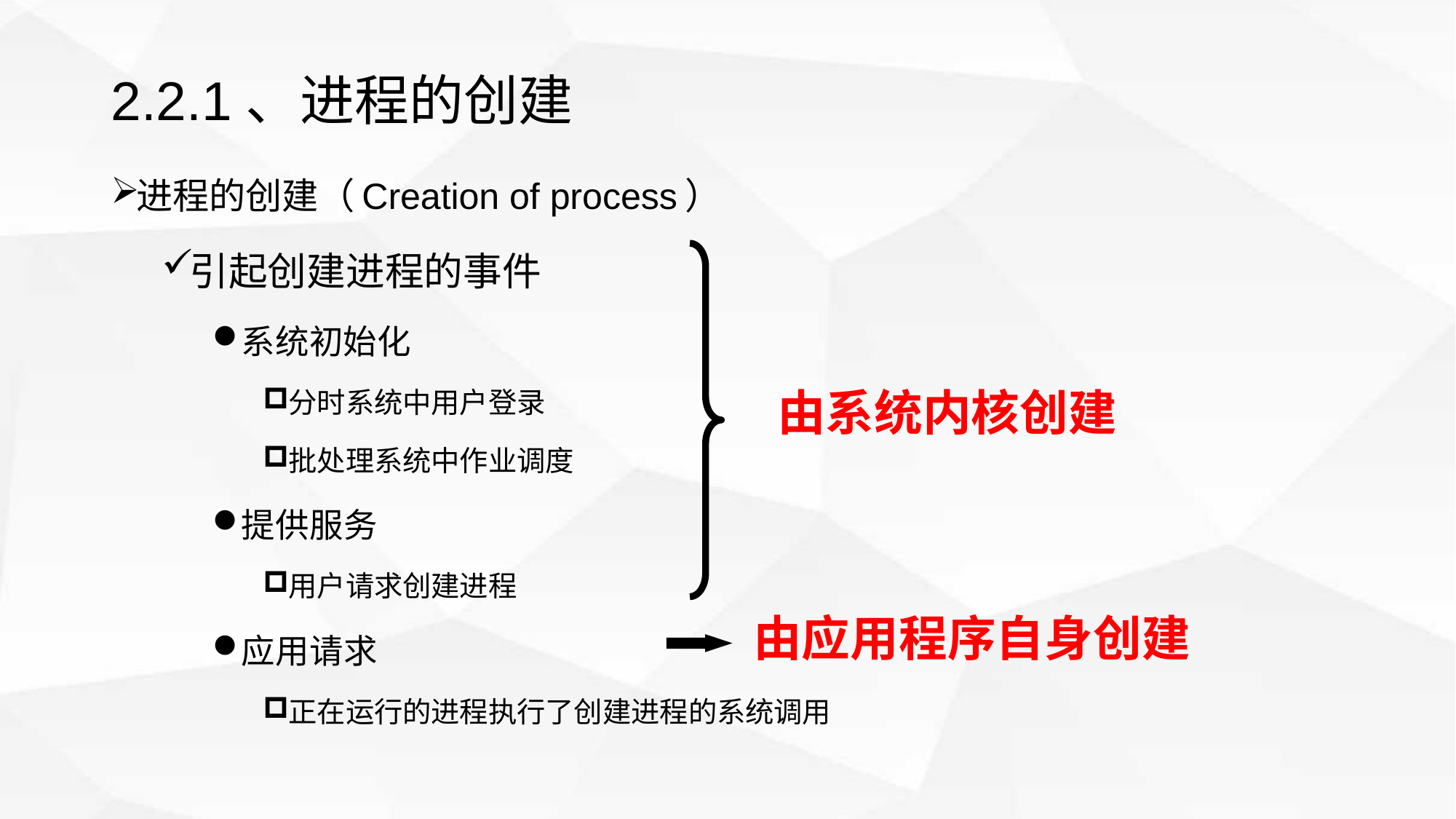

# 2.2.1、进程的创建
进程的创建（Creation of process）
引起创建进程的事件
系统初始化
分时系统中用户登录
批处理系统中作业调度
提供服务
用户请求创建进程
应用请求
正在运行的进程执行了创建进程的系统调用

由系统内核创建
由应用程序自身创建